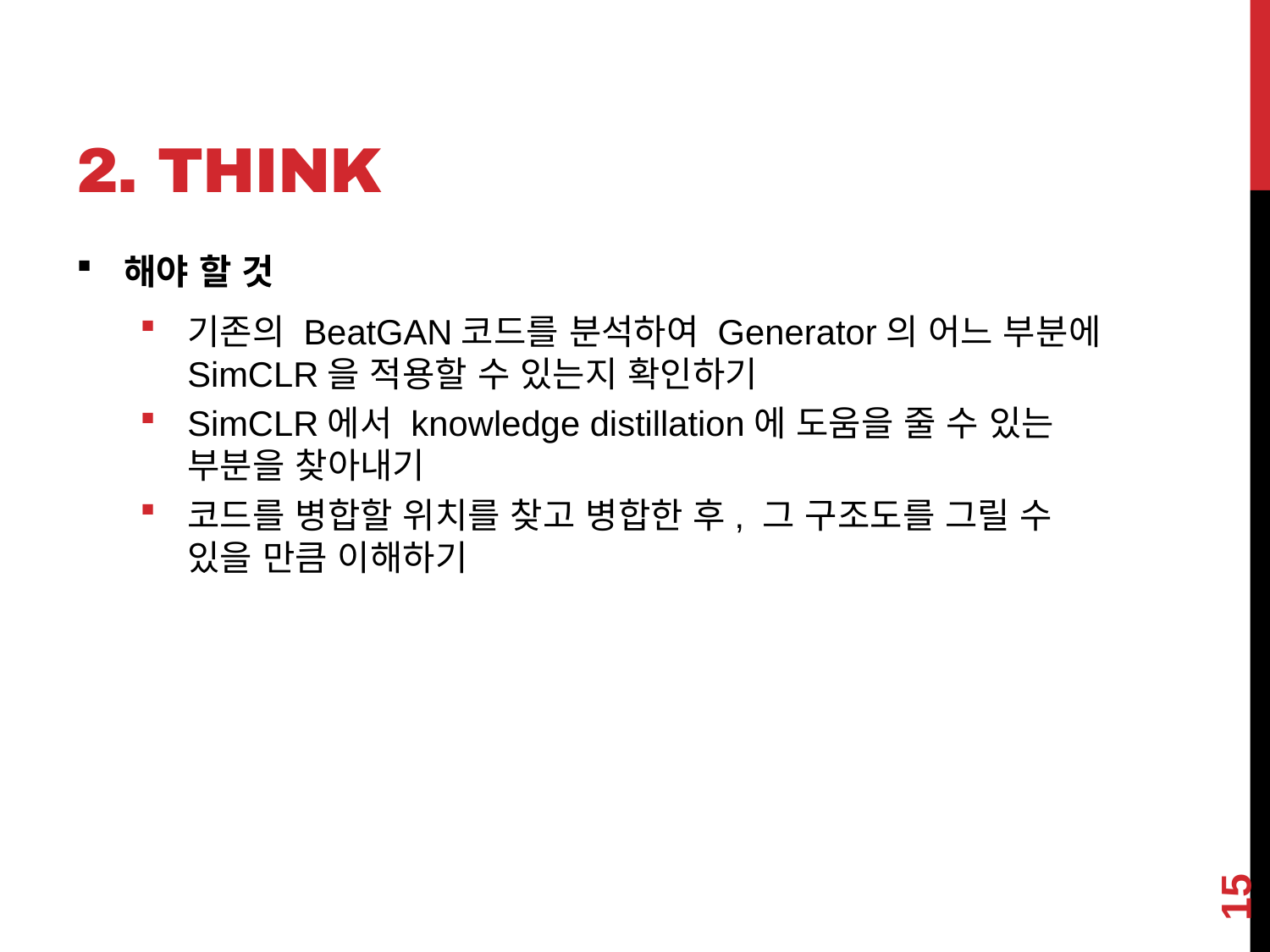

# 2. think
해야 할 것
기존의 BeatGAN코드를 분석하여 Generator의 어느 부분에 SimCLR을 적용할 수 있는지 확인하기
SimCLR에서 knowledge distillation에 도움을 줄 수 있는 부분을 찾아내기
코드를 병합할 위치를 찾고 병합한 후, 그 구조도를 그릴 수 있을 만큼 이해하기
15